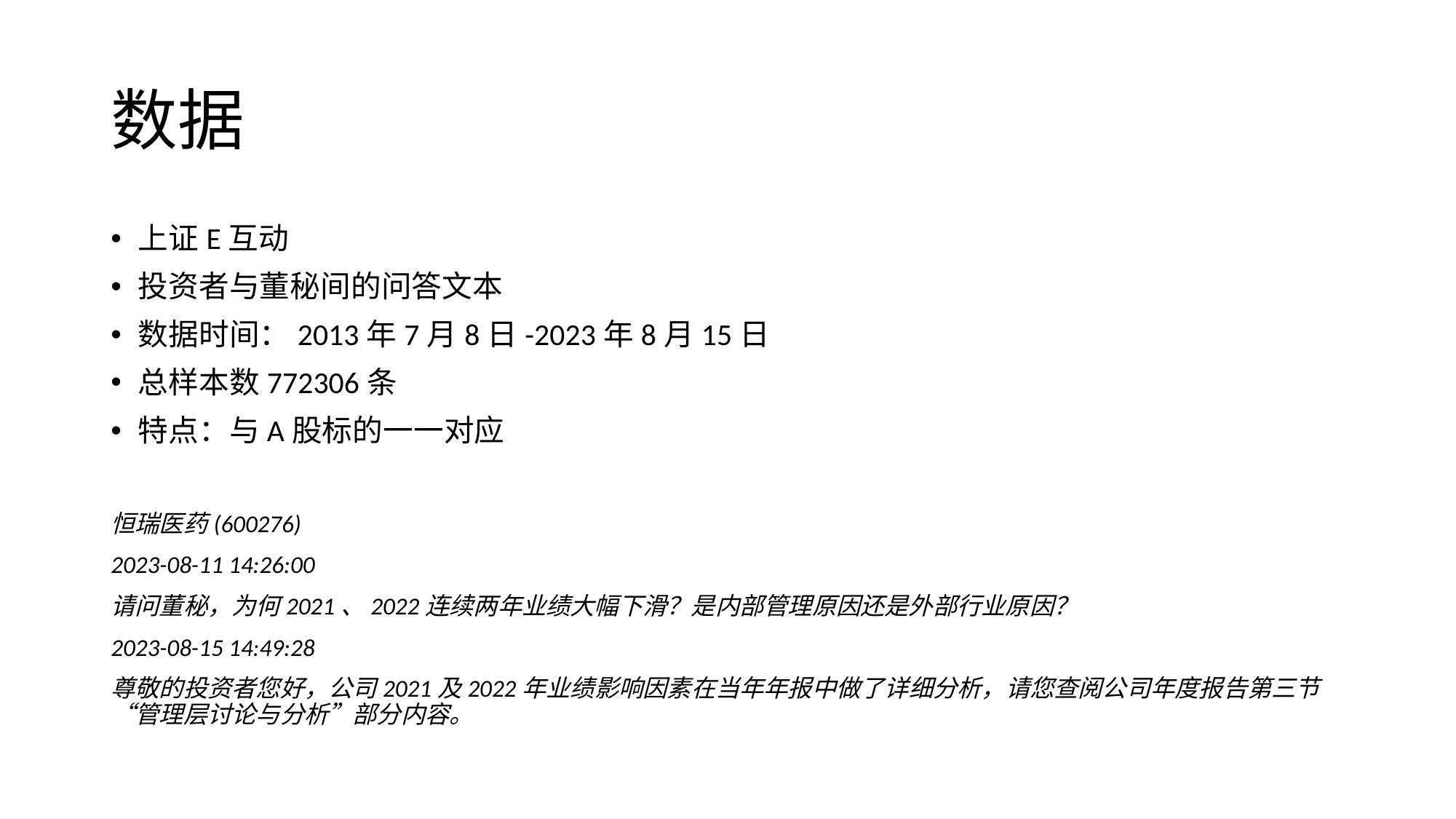

# 数据
上证E互动
投资者与董秘间的问答文本
数据时间：2013年7月8日-2023年8月15日
总样本数772306条
特点：与A股标的一一对应

恒瑞医药(600276)
2023-08-11 14:26:00
请问董秘，为何2021、2022连续两年业绩大幅下滑？是内部管理原因还是外部行业原因？
2023-08-15 14:49:28
尊敬的投资者您好，公司2021及2022年业绩影响因素在当年年报中做了详细分析，请您查阅公司年度报告第三节“管理层讨论与分析”部分内容。